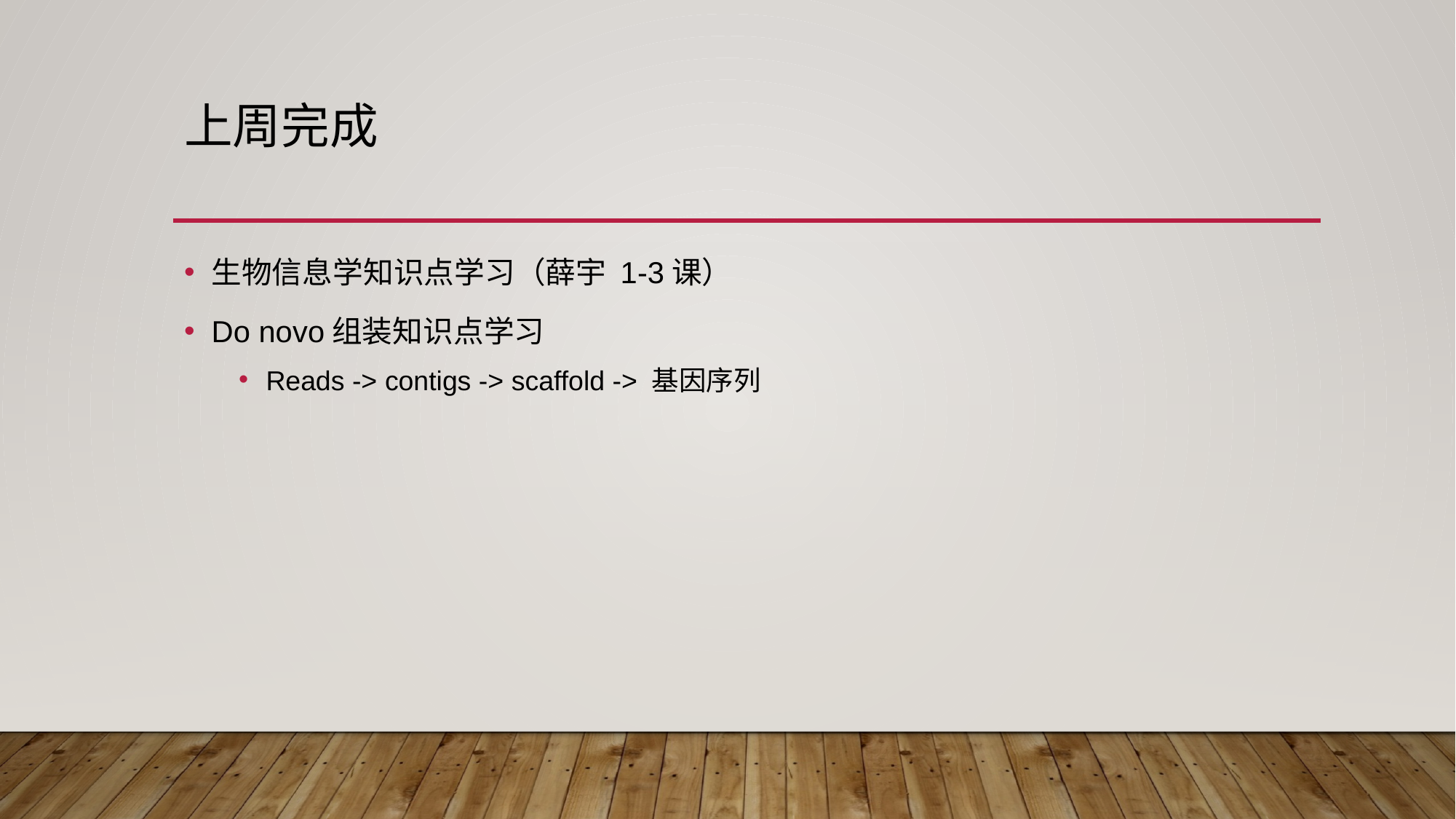

# 上周完成
生物信息学知识点学习（薛宇 1-3课）
Do novo组装知识点学习
Reads -> contigs -> scaffold -> 基因序列